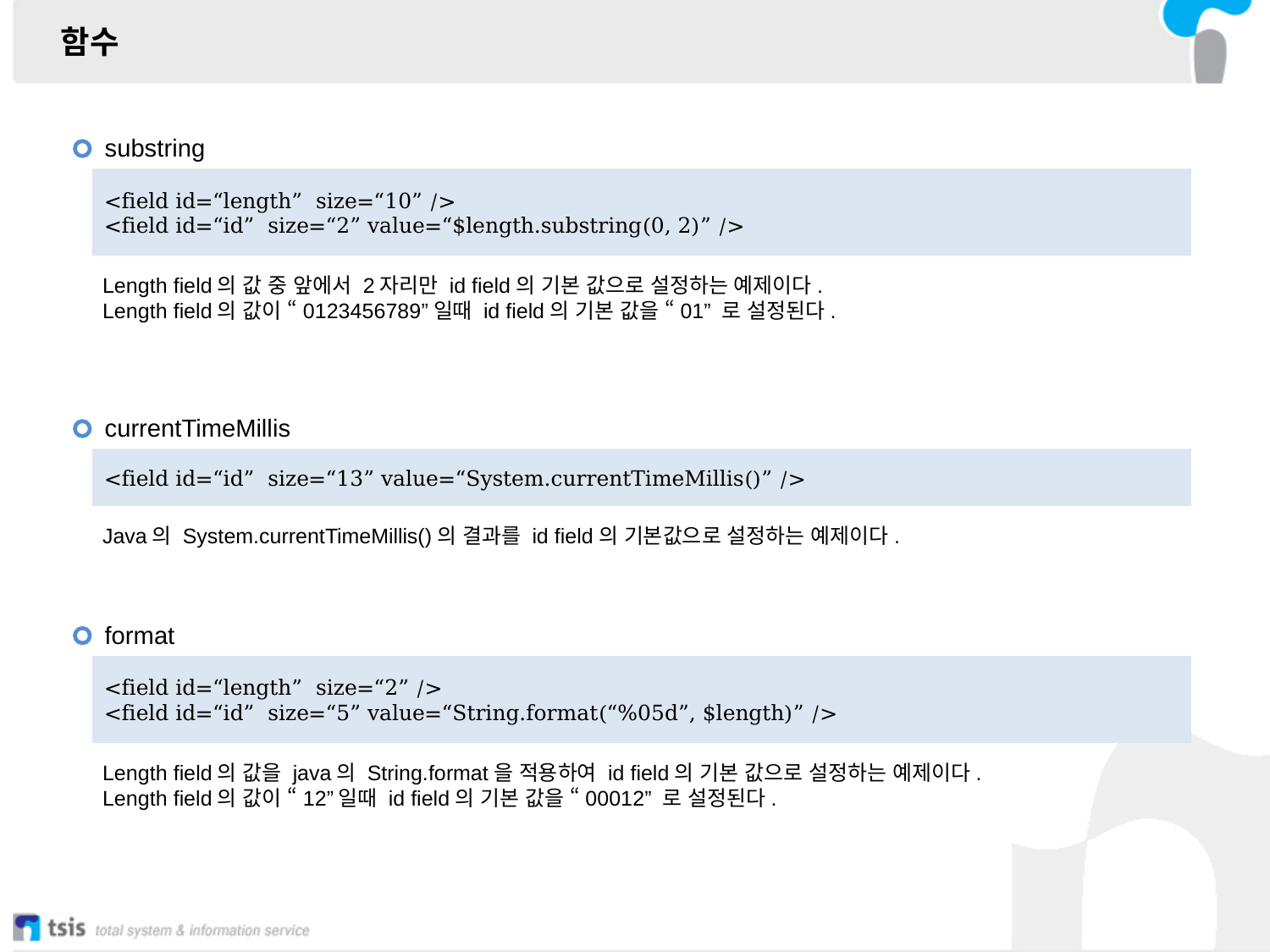

함수
substring

<field id=“length”  size=“10” />
<field id=“id”  size=“2” value=“$length.substring(0, 2)” />
Length field의 값 중 앞에서 2자리만 id field의 기본 값으로 설정하는 예제이다.
Length field의 값이 “0123456789”일때 id field의 기본 값을 “01” 로 설정된다.
currentTimeMillis

<field id=“id”  size=“13” value=“System.currentTimeMillis()” />
Java의 System.currentTimeMillis()의 결과를 id field의 기본값으로 설정하는 예제이다.
format

<field id=“length”  size=“2” />
<field id=“id”  size=“5” value=“String.format(“%05d”, $length)” />
Length field의 값을 java의 String.format을 적용하여 id field의 기본 값으로 설정하는 예제이다.
Length field의 값이 “12”일때 id field의 기본 값을 “00012” 로 설정된다.